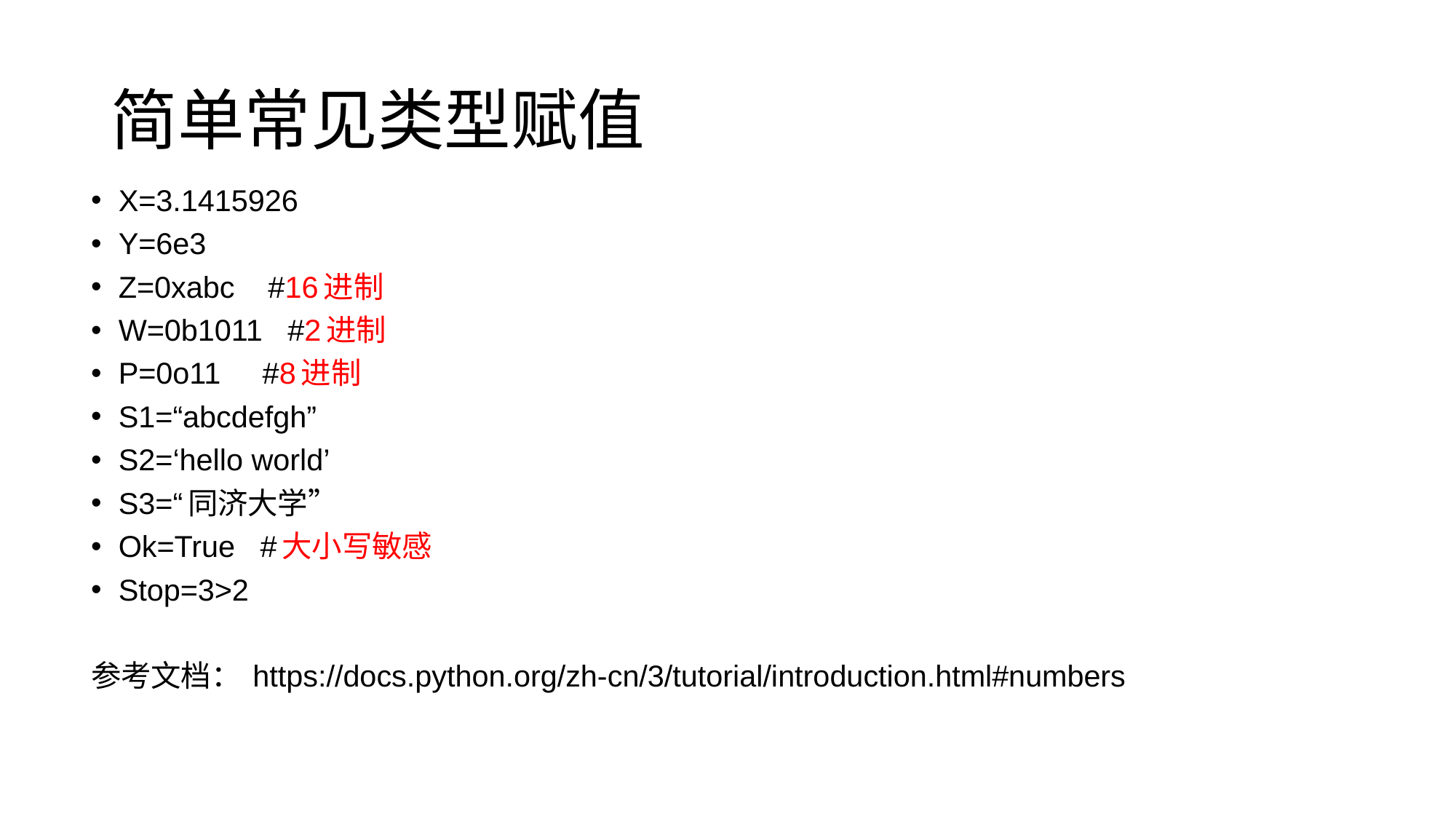

# 简单常见类型赋值
X=3.1415926
Y=6e3
Z=0xabc    #16进制
W=0b1011   #2进制
P=0o11     #8进制
S1=“abcdefgh”
S2=‘hello world’
S3=“同济大学”
Ok=True   #大小写敏感
Stop=3>2

参考文档： https://docs.python.org/zh-cn/3/tutorial/introduction.html#numbers